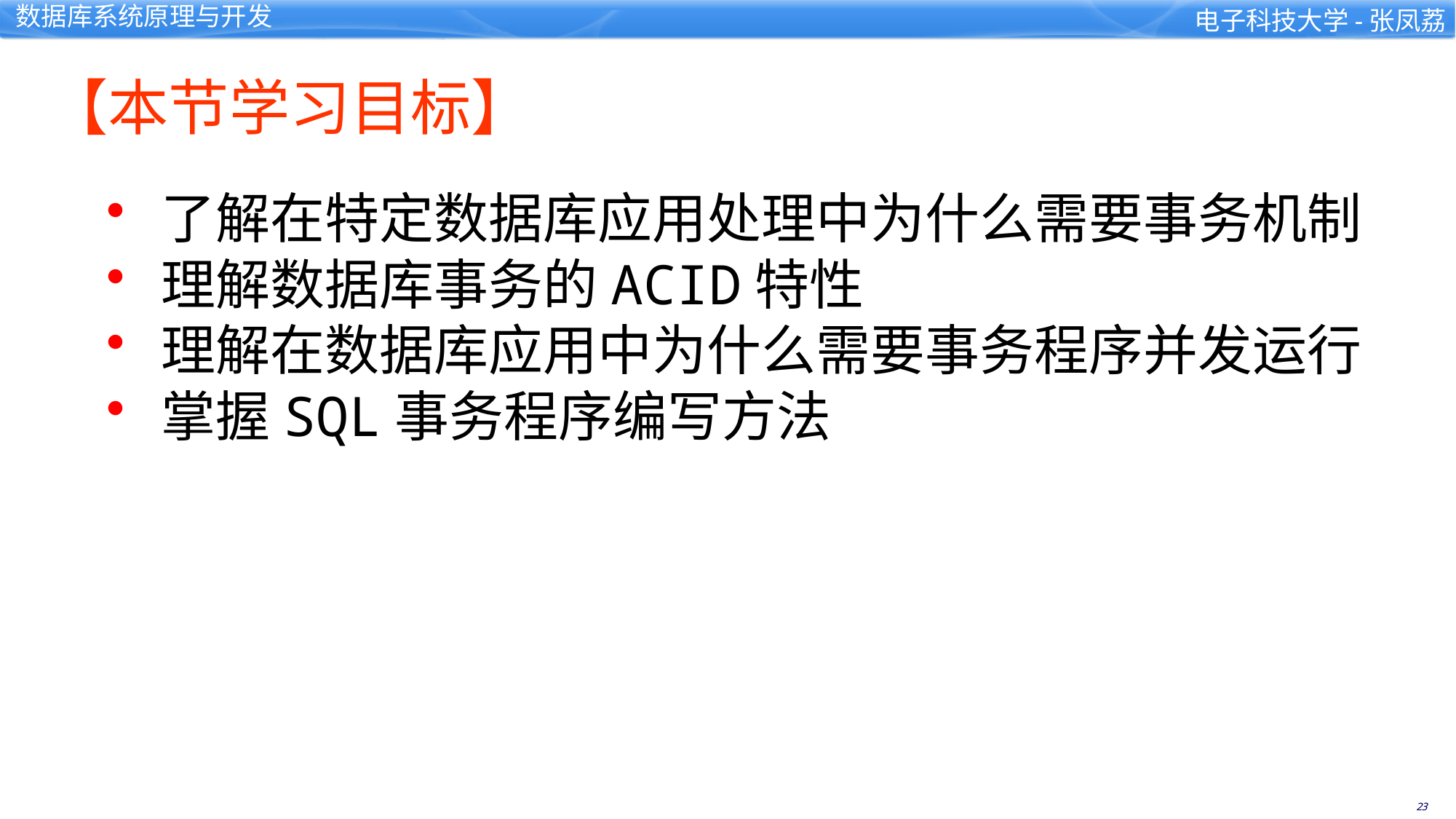

【本节学习目标】
了解在特定数据库应用处理中为什么需要事务机制
理解数据库事务的ACID特性
理解在数据库应用中为什么需要事务程序并发运行
掌握SQL事务程序编写方法